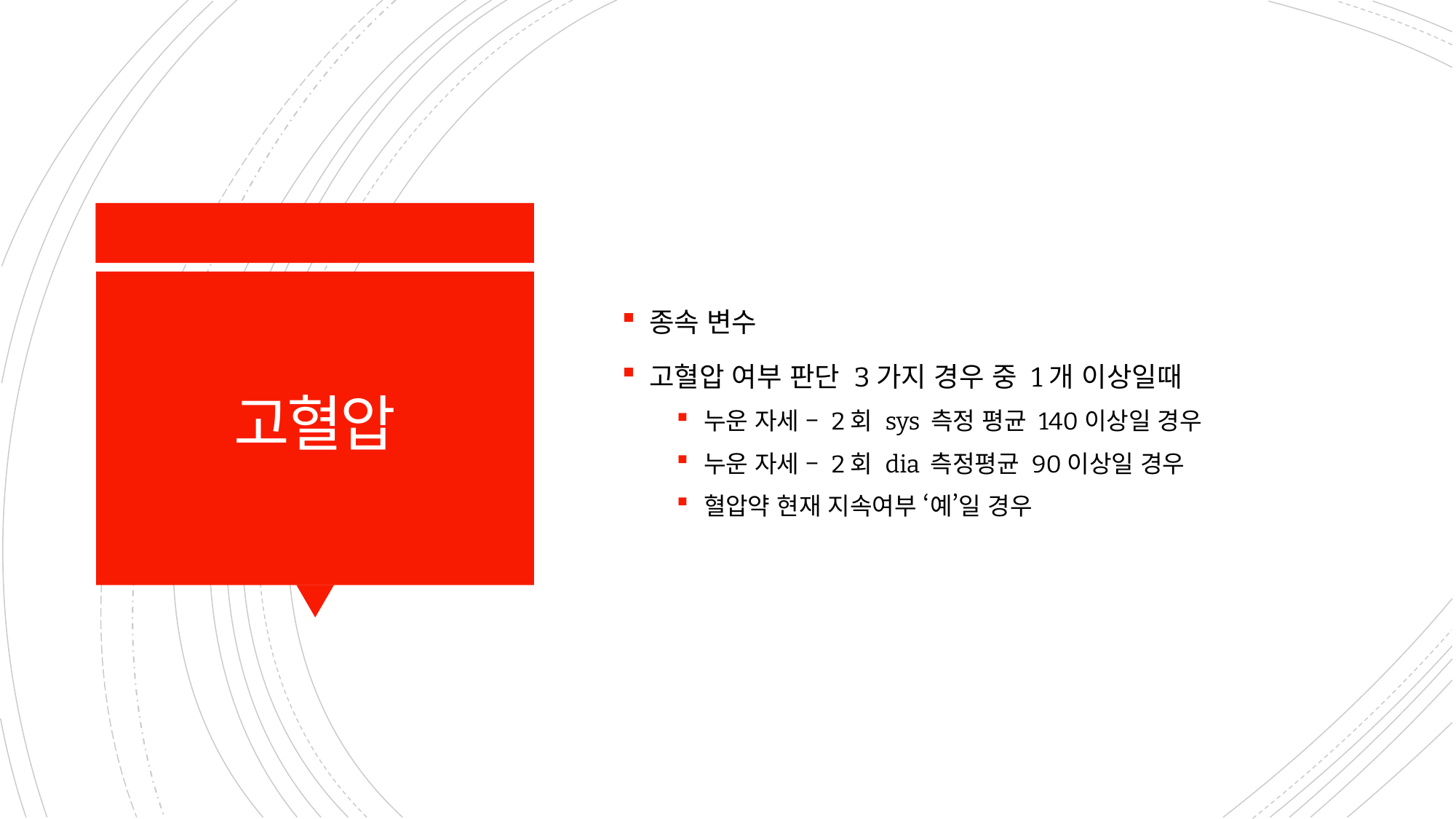

종속 변수
고혈압 여부 판단 3가지 경우 중 1개 이상일때
누운 자세 – 2회 sys 측정 평균 140이상일 경우
누운 자세 – 2회 dia 측정평균 90이상일 경우
혈압약 현재 지속여부 ‘예’일 경우
# 고혈압